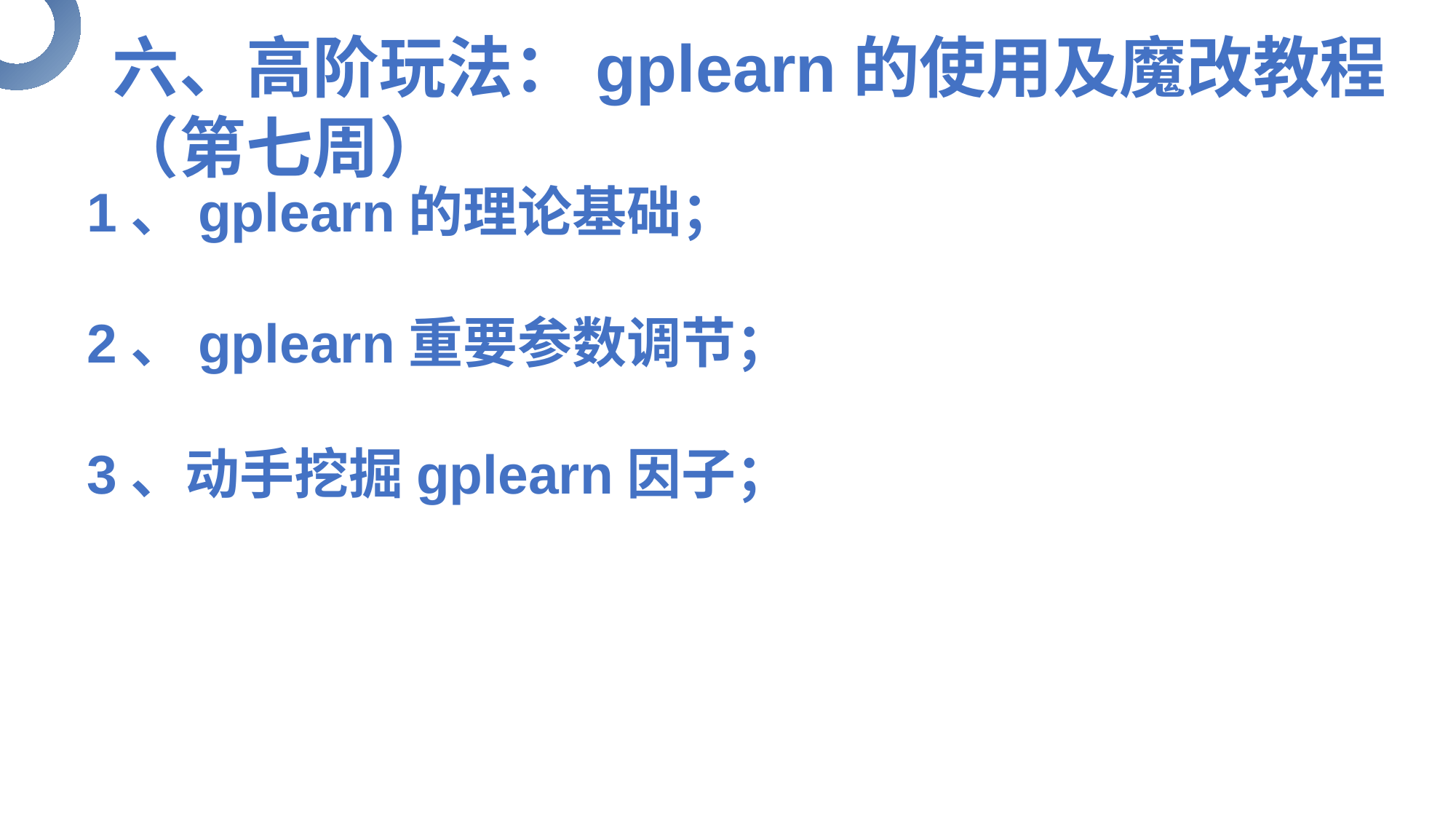

六、高阶玩法：gplearn的使用及魔改教程（第七周）
1、gplearn的理论基础；

2、gplearn重要参数调节；

3、动手挖掘gplearn因子；